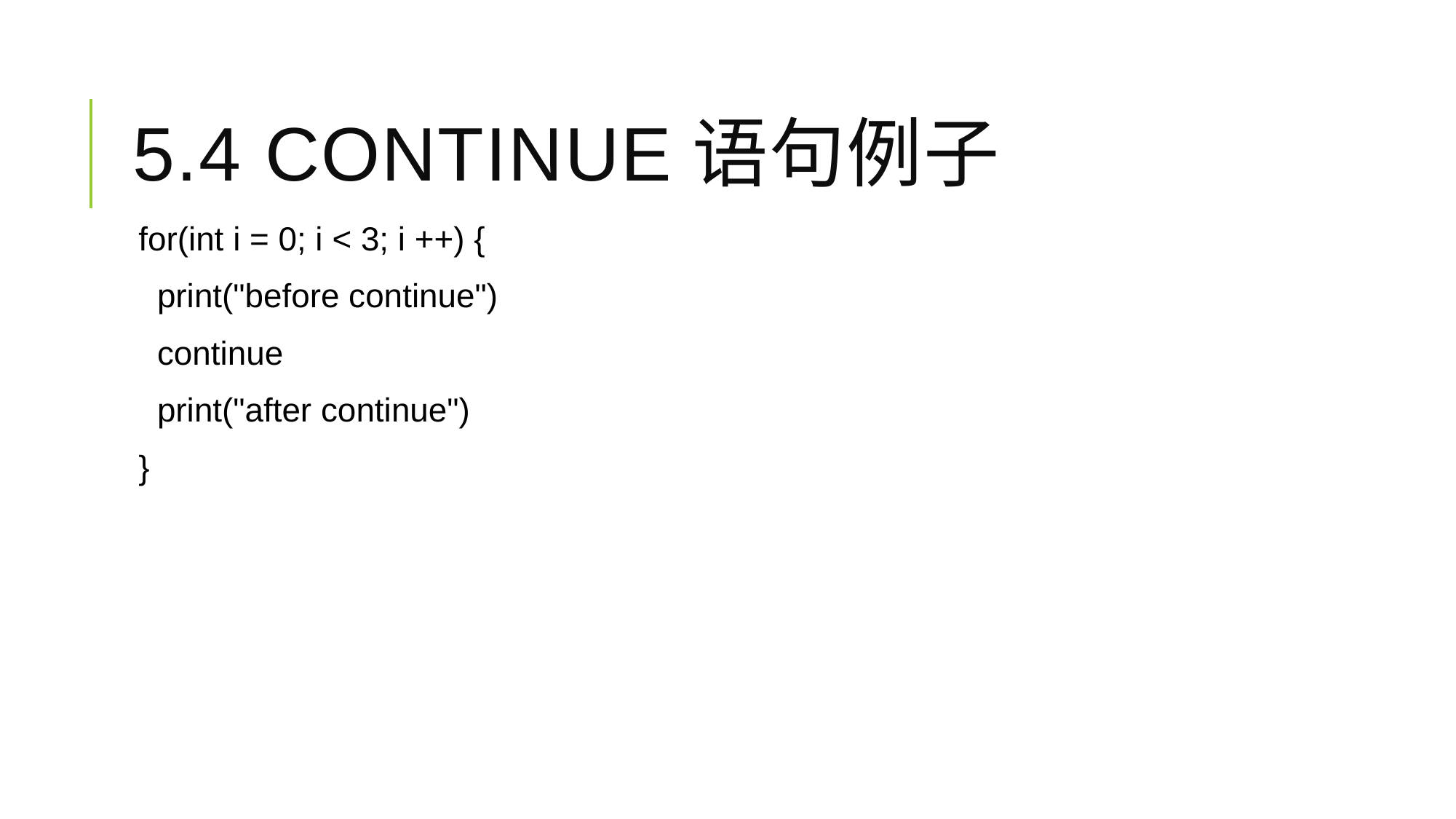

# 5.4 continue语句例子
for(int i = 0; i < 3; i ++) {
  print("before continue")
  continue
  print("after continue")
}